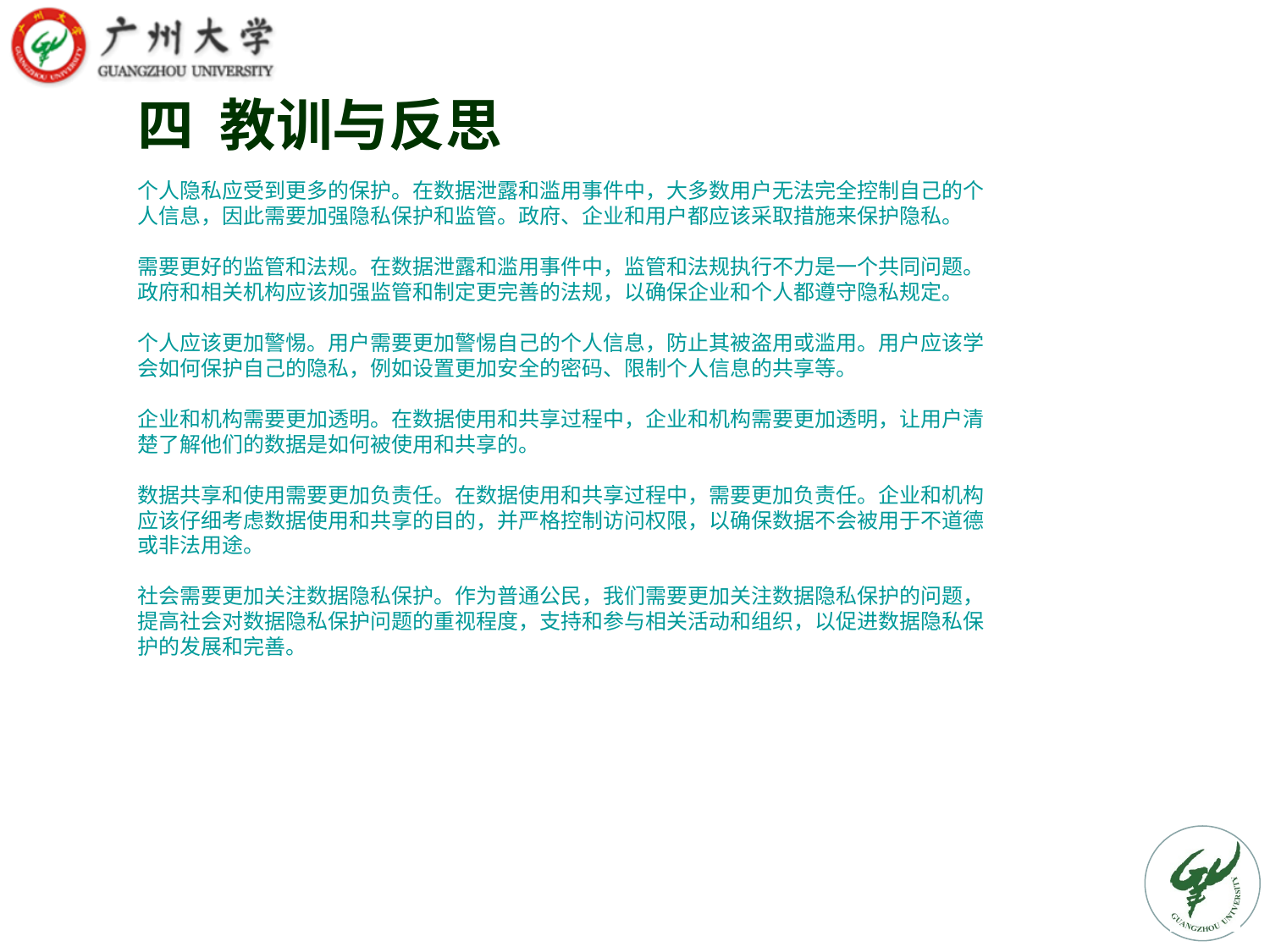

# 四  教训与反思
个人隐私应受到更多的保护。在数据泄露和滥用事件中，大多数用户无法完全控制自己的个人信息，因此需要加强隐私保护和监管。政府、企业和用户都应该采取措施来保护隐私。

需要更好的监管和法规。在数据泄露和滥用事件中，监管和法规执行不力是一个共同问题。政府和相关机构应该加强监管和制定更完善的法规，以确保企业和个人都遵守隐私规定。

个人应该更加警惕。用户需要更加警惕自己的个人信息，防止其被盗用或滥用。用户应该学会如何保护自己的隐私，例如设置更加安全的密码、限制个人信息的共享等。

企业和机构需要更加透明。在数据使用和共享过程中，企业和机构需要更加透明，让用户清楚了解他们的数据是如何被使用和共享的。

数据共享和使用需要更加负责任。在数据使用和共享过程中，需要更加负责任。企业和机构应该仔细考虑数据使用和共享的目的，并严格控制访问权限，以确保数据不会被用于不道德或非法用途。

社会需要更加关注数据隐私保护。作为普通公民，我们需要更加关注数据隐私保护的问题，提高社会对数据隐私保护问题的重视程度，支持和参与相关活动和组织，以促进数据隐私保护的发展和完善。

16